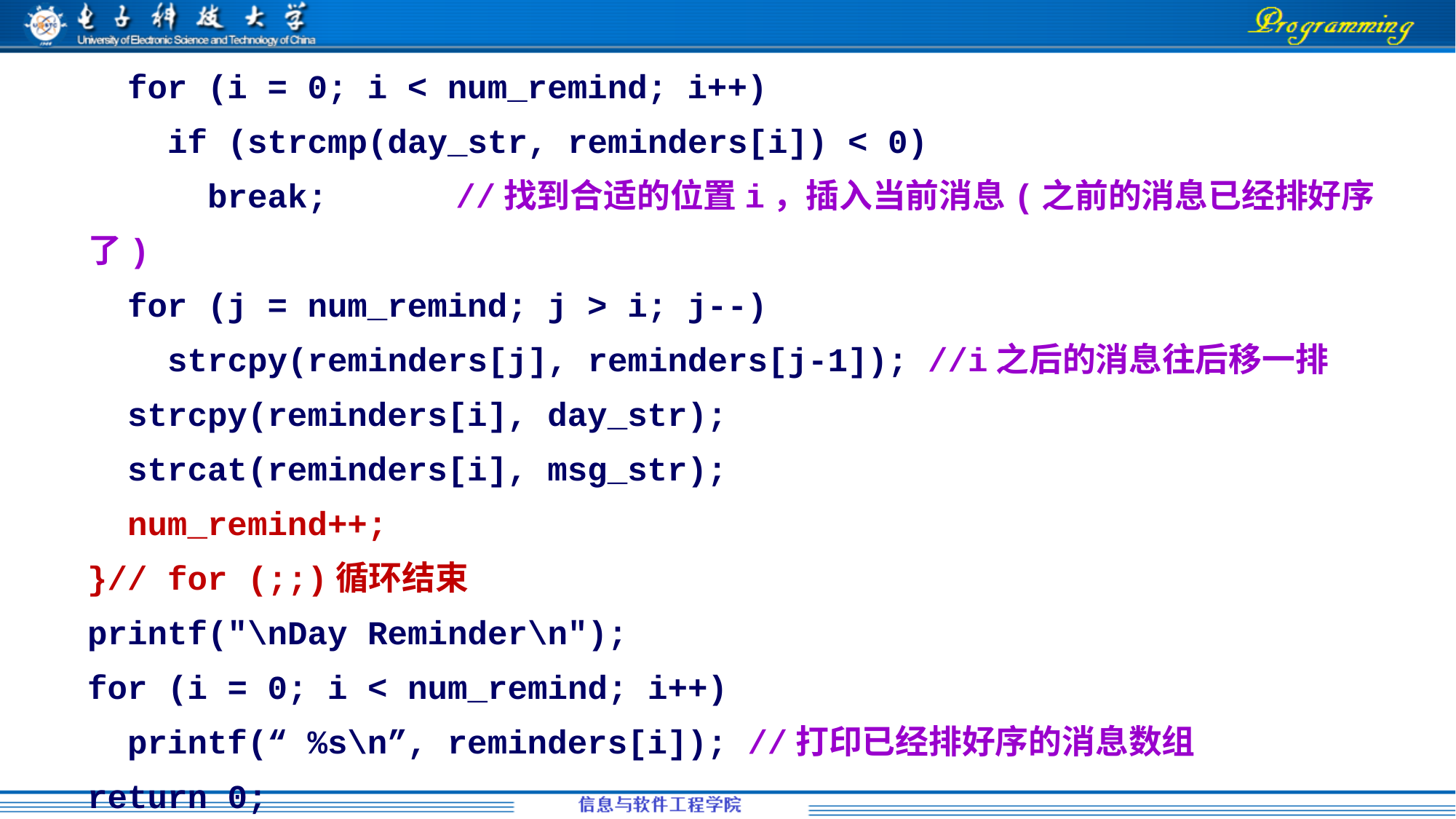

for (i = 0; i < num_remind; i++)
      if (strcmp(day_str, reminders[i]) < 0)
        break;	  //找到合适的位置i，插入当前消息(之前的消息已经排好序了)
    for (j = num_remind; j > i; j--)
      strcpy(reminders[j], reminders[j-1]); //i之后的消息往后移一排
    strcpy(reminders[i], day_str);
    strcat(reminders[i], msg_str);
    num_remind++;
  }// for (;;)循环结束
  printf("\nDay Reminder\n");
  for (i = 0; i < num_remind; i++)
    printf(“ %s\n”, reminders[i]); //打印已经排好序的消息数组
  return 0;
}